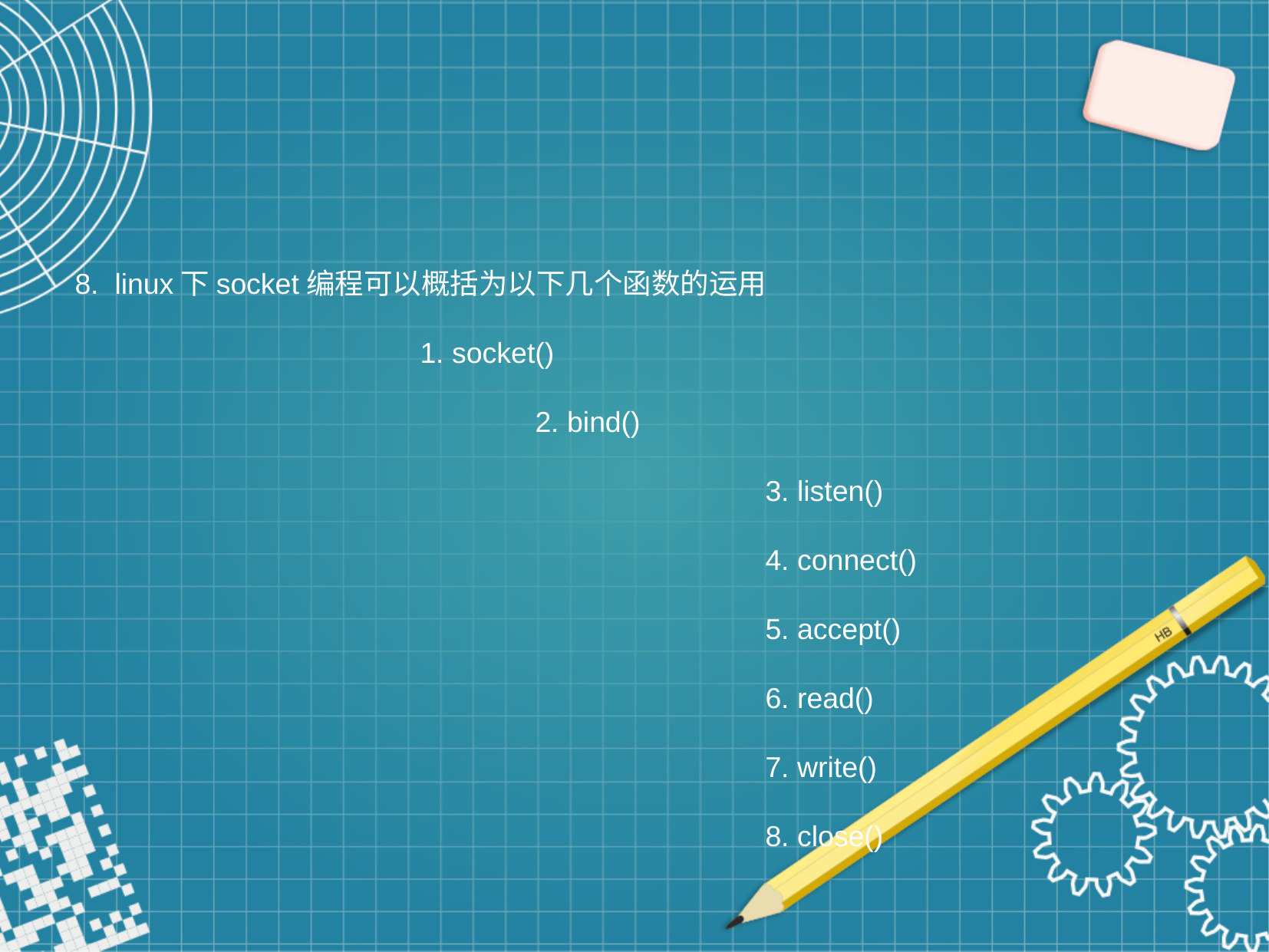

8.  linux下socket编程可以概括为以下几个函数的运用

                                        	1. socket()

	                                 	2. bind()

	   					3. listen()

						4. connect()

						5. accept()

						6. read()

						7. write()

						8. close()